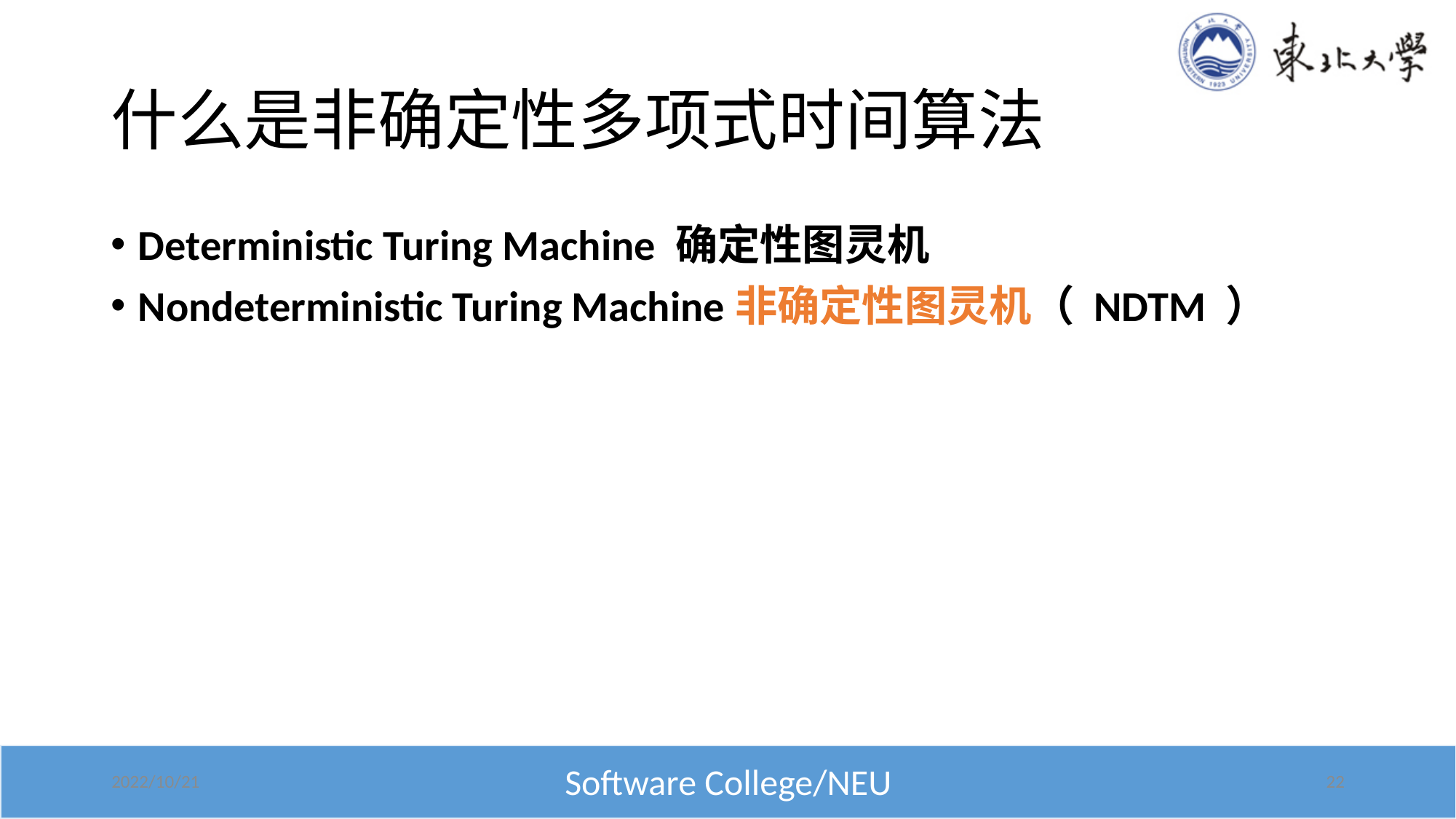

# 什么是非确定性多项式时间算法
Deterministic Turing Machine 确定性图灵机
Nondeterministic Turing Machine非确定性图灵机（ NDTM ）